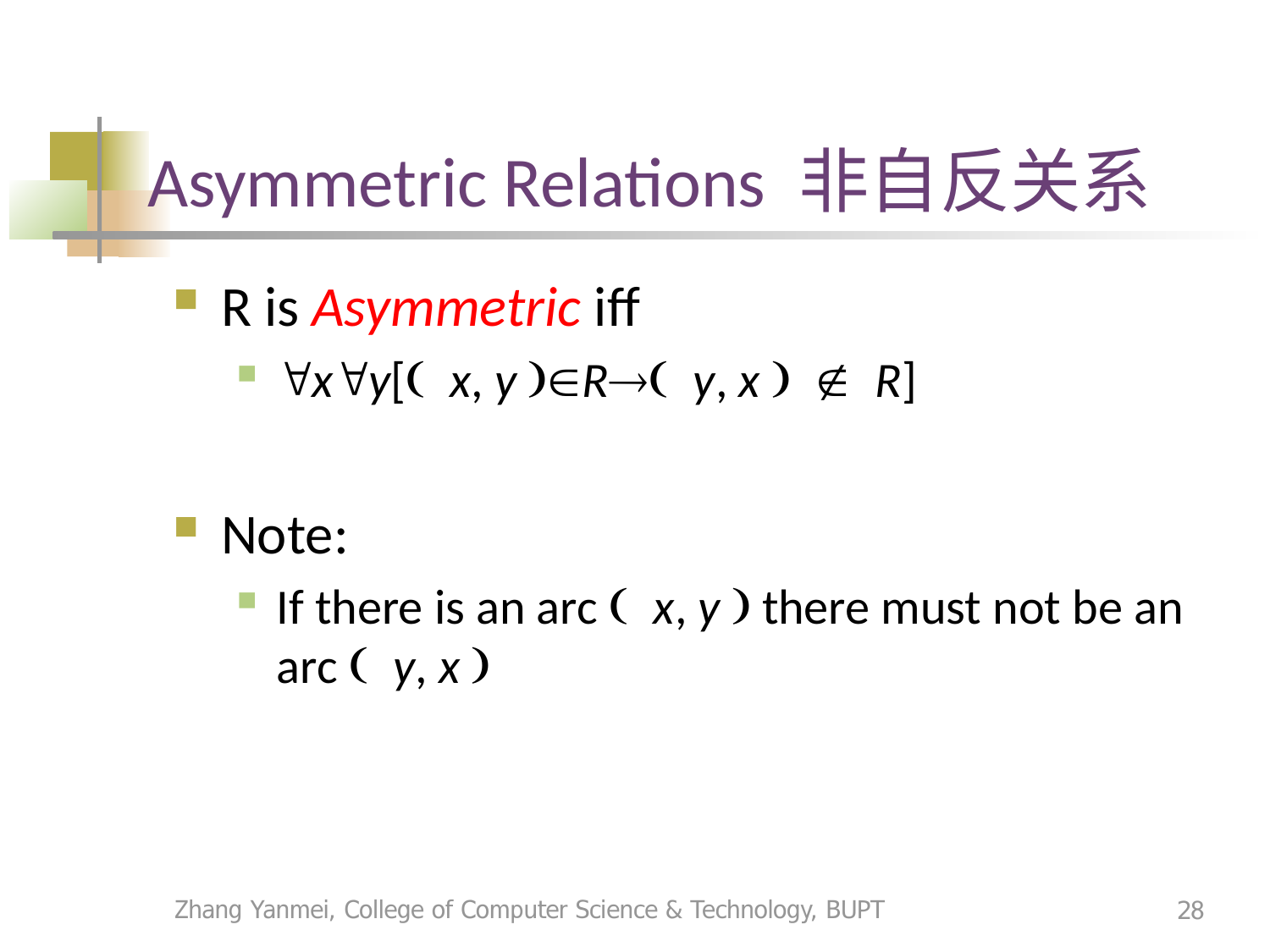

# Asymmetric Relations 非自反关系
R is Asymmetric iff
∀x∀y[( x, y )∈R→( y, x ) ∉ R]

Note:
If there is an arc ( x, y ) there must not be an arc ( y, x )
Zhang Yanmei, College of Computer Science & Technology, BUPT
28